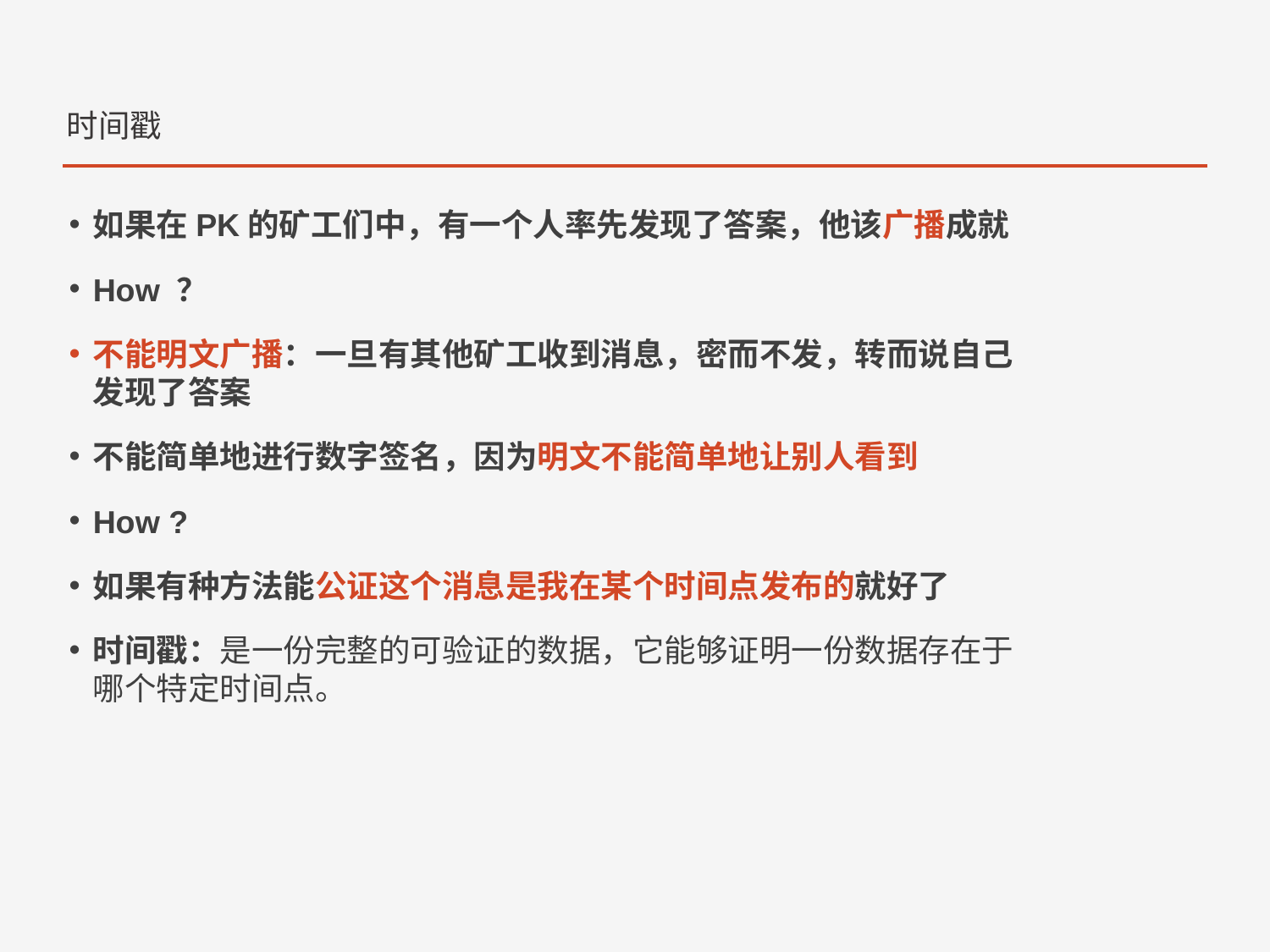

时间戳
如果在PK的矿工们中，有一个人率先发现了答案，他该广播成就
How ？
不能明文广播：一旦有其他矿工收到消息，密而不发，转而说自己发现了答案
不能简单地进行数字签名，因为明文不能简单地让别人看到
How ?
如果有种方法能公证这个消息是我在某个时间点发布的就好了
时间戳：是一份完整的可验证的数据，它能够证明一份数据存在于哪个特定时间点。